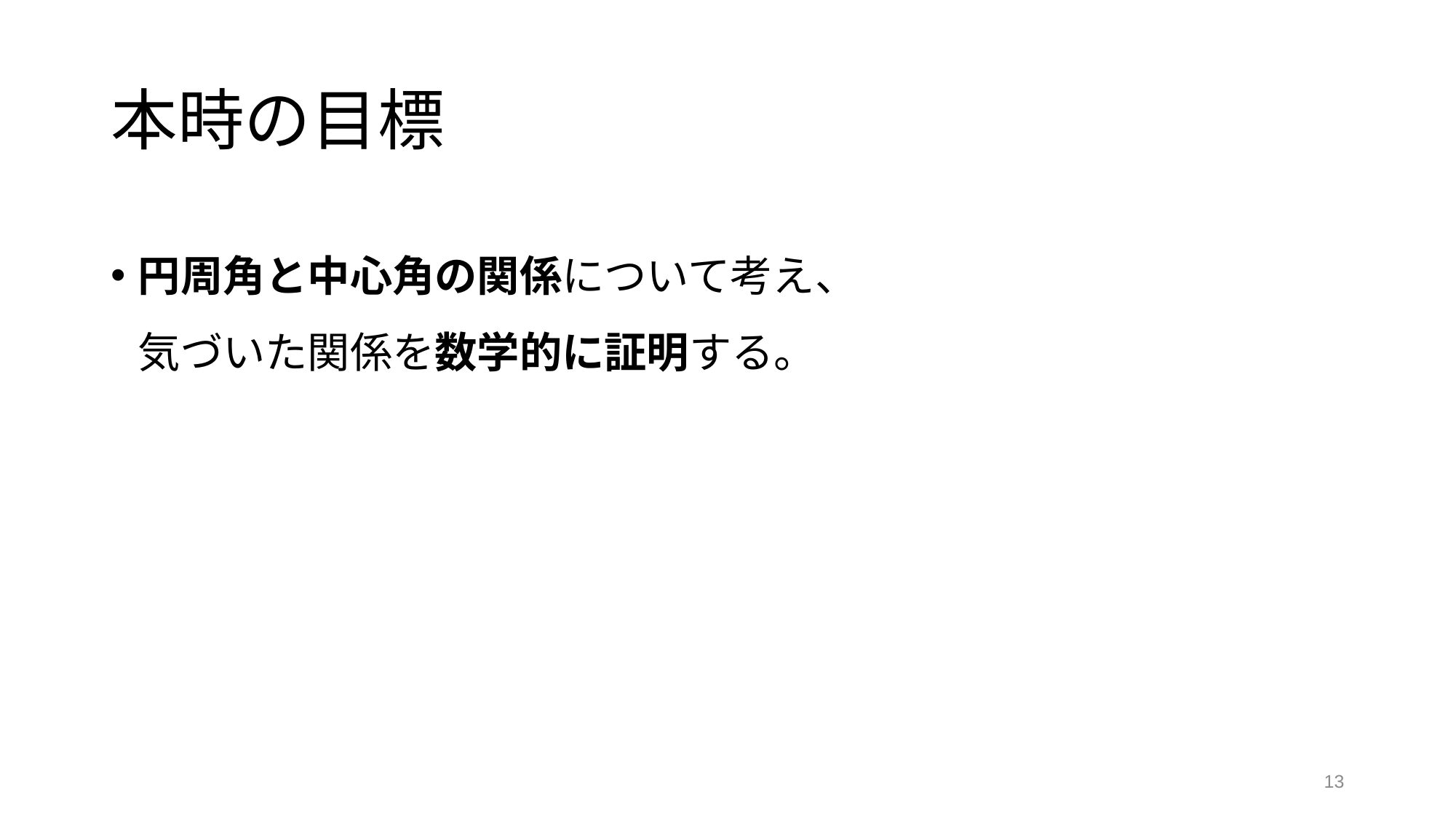

# 本時の目標
円周角と中心角の関係について考え、
気づいた関係を数学的に証明する。
13